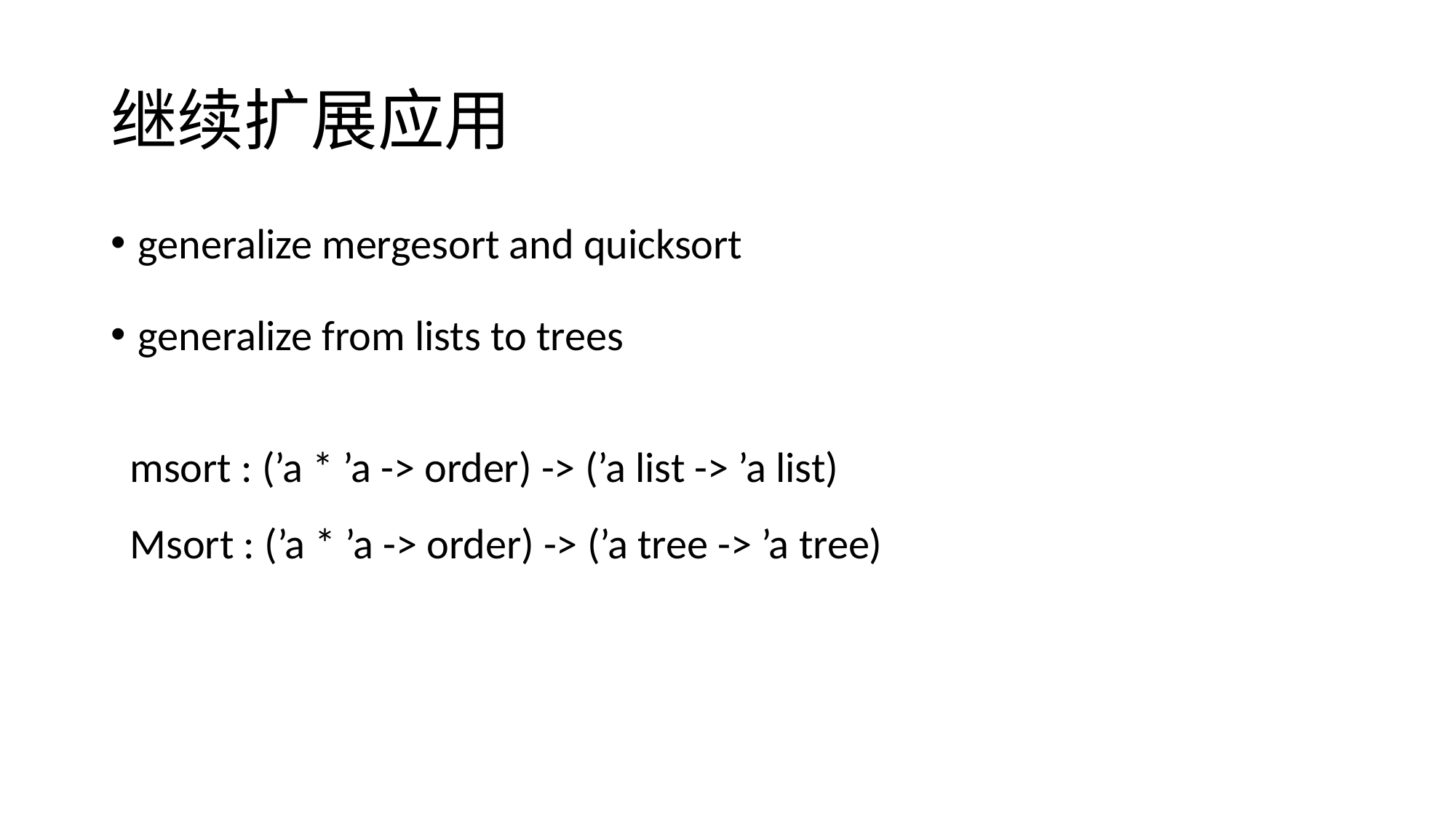

# 继续扩展应用
generalize mergesort and quicksort
generalize from lists to trees

  msort : (’a * ’a -> order) -> (’a list -> ’a list)
  Msort : (’a * ’a -> order) -> (’a tree -> ’a tree)